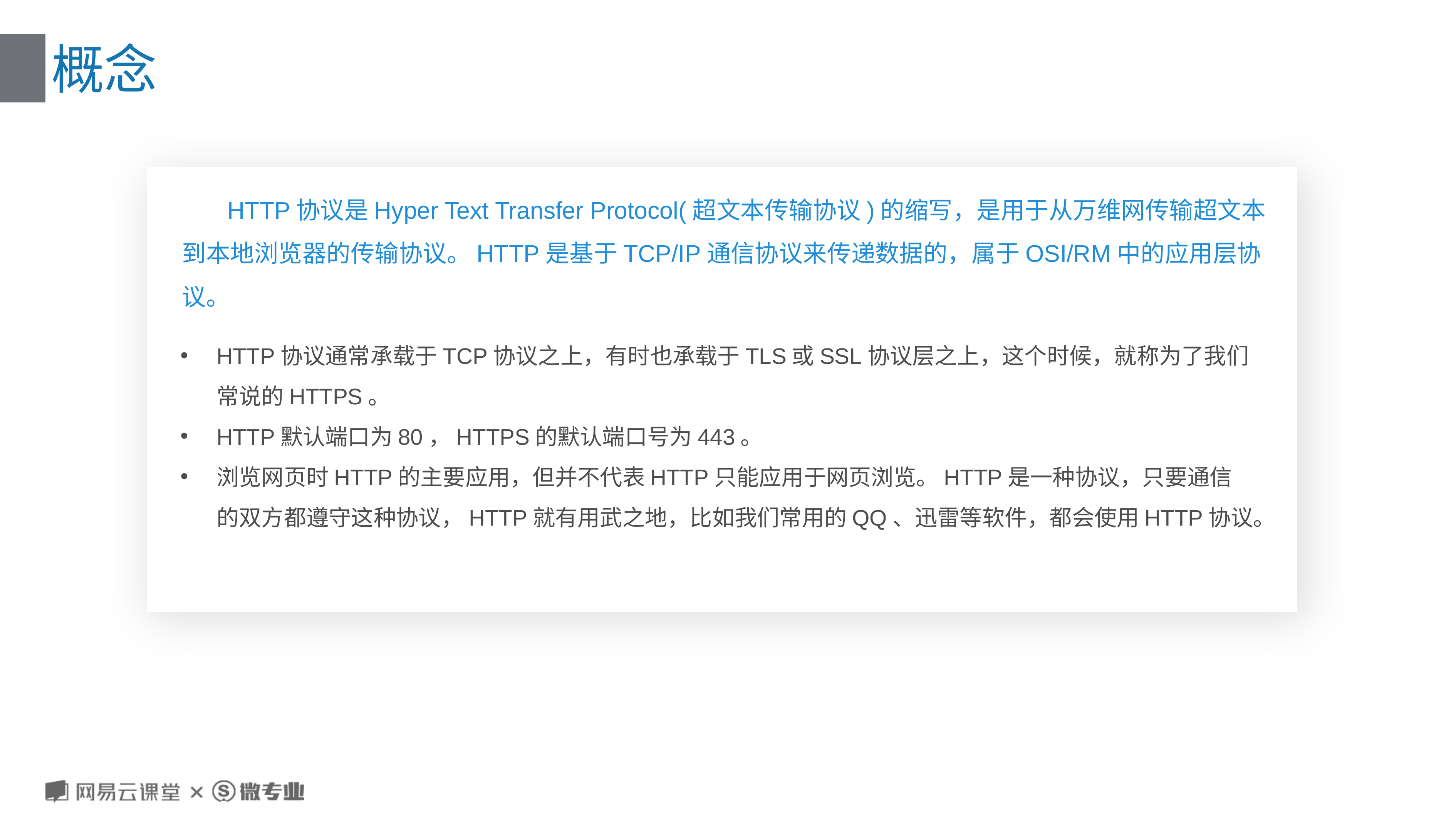

# 概念

HTTP协议是Hyper Text Transfer Protocol(超文本传输协议)的缩写，是用于从万维网传输超文本到本地浏览器的传输协议。HTTP是基于TCP/IP通信协议来传递数据的，属于OSI/RM中的应用层协议。
HTTP协议通常承载于TCP协议之上，有时也承载于TLS或SSL协议层之上，这个时候，就称为了我们常说的HTTPS。
HTTP默认端口为80，HTTPS的默认端口号为443。
浏览网页时HTTP的主要应用，但并不代表HTTP只能应用于网页浏览。HTTP是一种协议，只要通信的双方都遵守这种协议，HTTP就有用武之地，比如我们常用的QQ、迅雷等软件，都会使用HTTP协议。